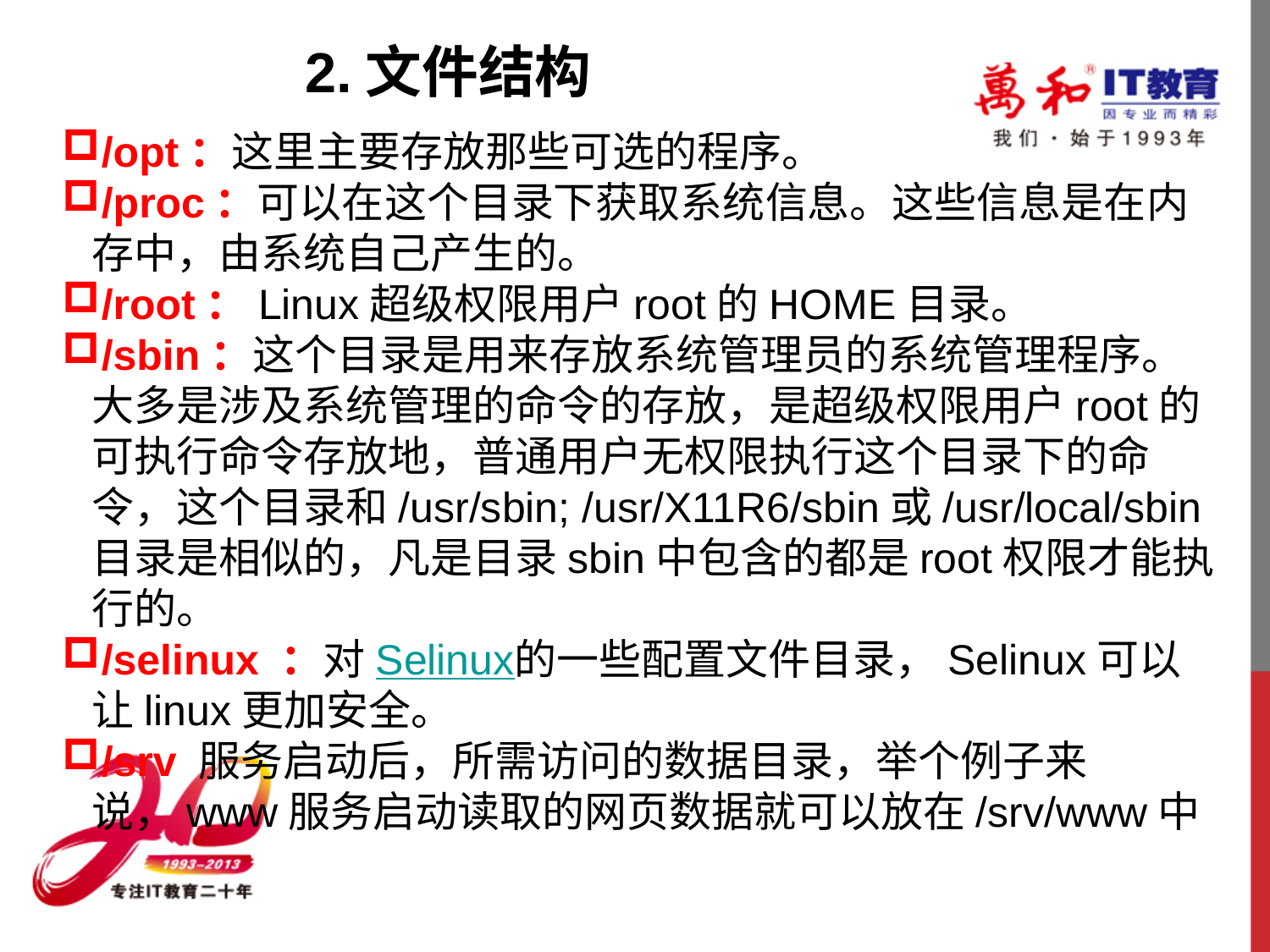

2.文件结构
/opt：这里主要存放那些可选的程序。
/proc：可以在这个目录下获取系统信息。这些信息是在内存中，由系统自己产生的。
/root：Linux超级权限用户root的HOME目录。
/sbin：这个目录是用来存放系统管理员的系统管理程序。大多是涉及系统管理的命令的存放，是超级权限用户root的可执行命令存放地，普通用户无权限执行这个目录下的命令，这个目录和/usr/sbin; /usr/X11R6/sbin或/usr/local/sbin目录是相似的，凡是目录sbin中包含的都是root权限才能执行的。
/selinux ：对Selinux的一些配置文件目录，Selinux可以让linux更加安全。
/srv 服务启动后，所需访问的数据目录，举个例子来说，www服务启动读取的网页数据就可以放在/srv/www中